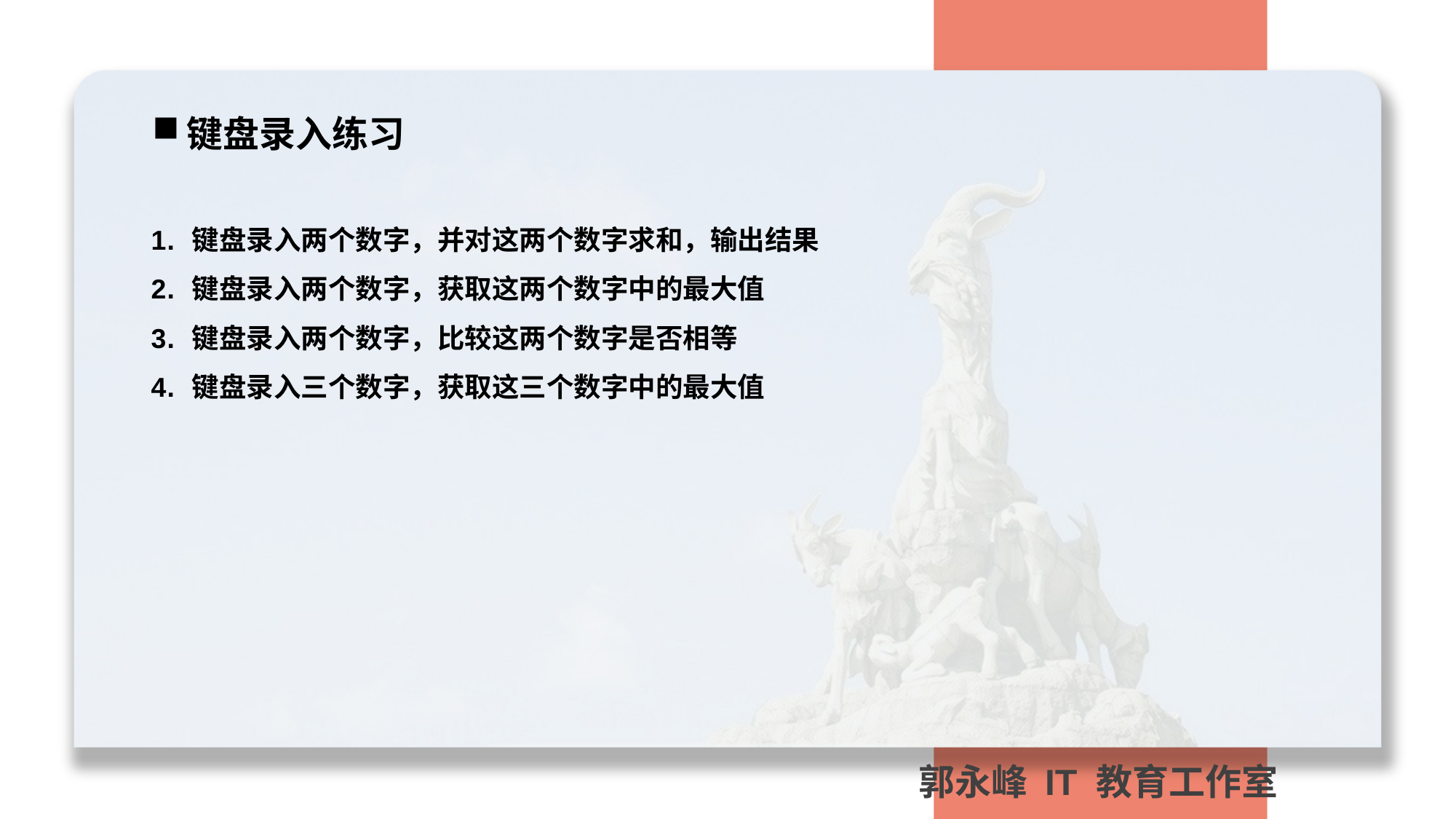

键盘录入练习
键盘录入两个数字，并对这两个数字求和，输出结果
键盘录入两个数字，获取这两个数字中的最大值
键盘录入两个数字，比较这两个数字是否相等
键盘录入三个数字，获取这三个数字中的最大值